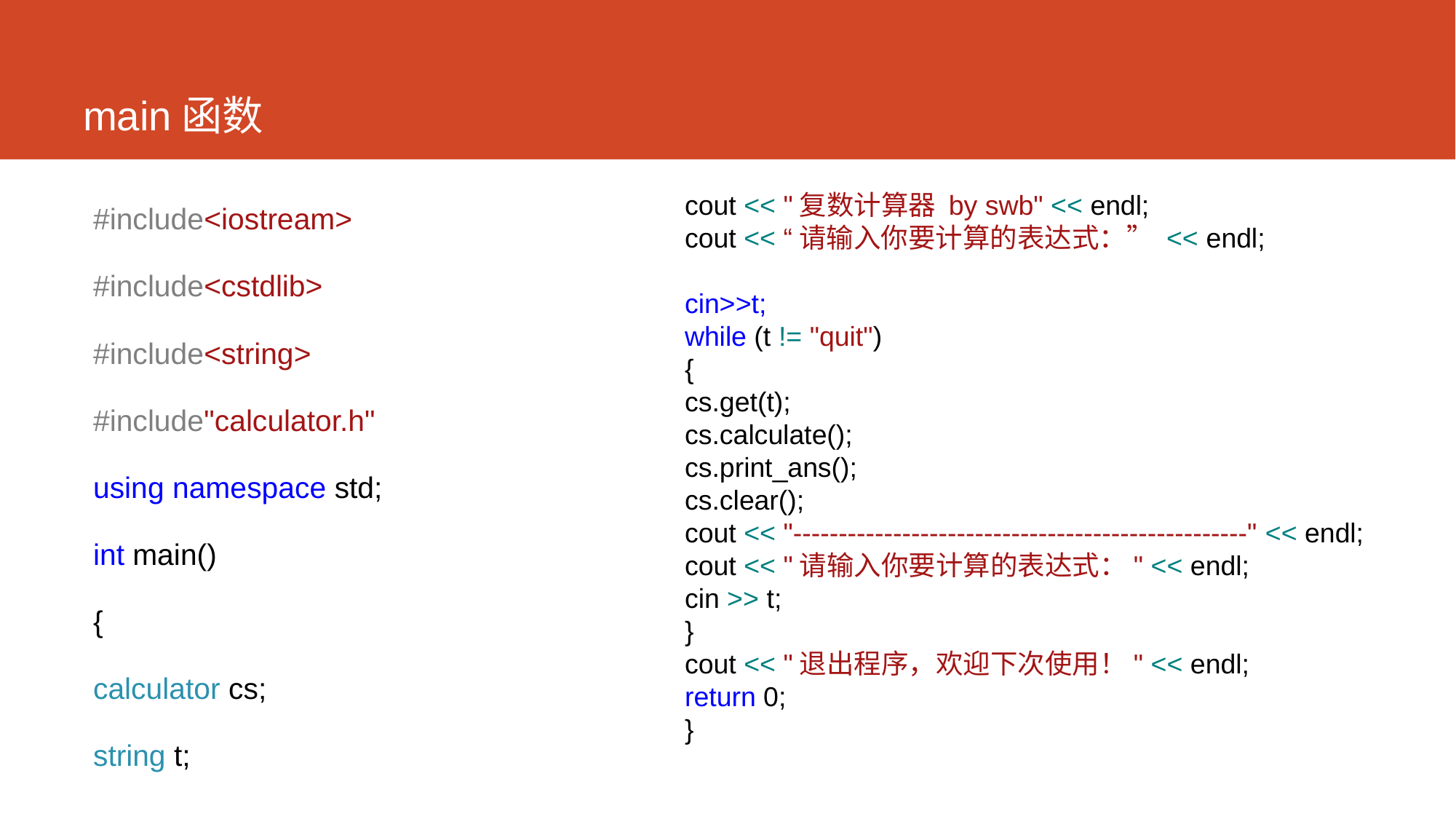

# main函数
#include<iostream>
#include<cstdlib>
#include<string>
#include"calculator.h"
using namespace std;
int main()
{
calculator cs;
string t;
cout << "复数计算器 by swb" << endl;
cout << “请输入你要计算的表达式：” << endl;

cin>>t;
while (t != "quit")
{
cs.get(t);
cs.calculate();
cs.print_ans();
cs.clear();
cout << "--------------------------------------------------" << endl;
cout << "请输入你要计算的表达式：" << endl;
cin >> t;
}
cout << "退出程序，欢迎下次使用！" << endl;
return 0;
}